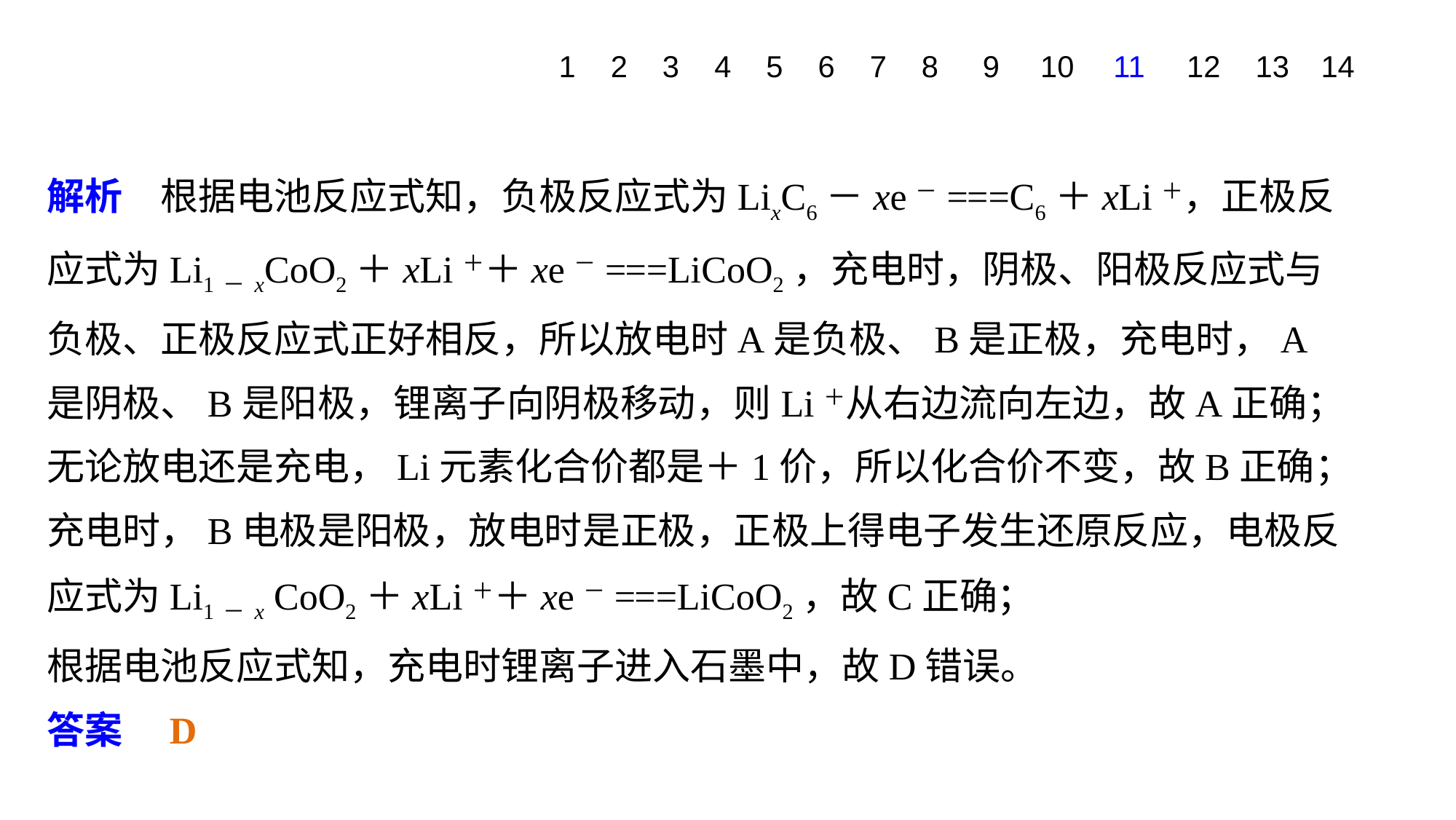

1
2
3
4
5
6
7
8
9
10
11
12
13
14
解析　根据电池反应式知，负极反应式为LixC6－xe－===C6＋xLi＋，正极反应式为Li1－xCoO2＋xLi＋＋xe－===LiCoO2，充电时，阴极、阳极反应式与负极、正极反应式正好相反，所以放电时A是负极、B是正极，充电时，A是阴极、B是阳极，锂离子向阴极移动，则Li＋从右边流向左边，故A正确；
无论放电还是充电，Li元素化合价都是＋1价，所以化合价不变，故B正确；
充电时，B电极是阳极，放电时是正极，正极上得电子发生还原反应，电极反应式为Li1－x CoO2＋xLi＋＋xe－===LiCoO2，故C正确；
根据电池反应式知，充电时锂离子进入石墨中，故D错误。
答案　D